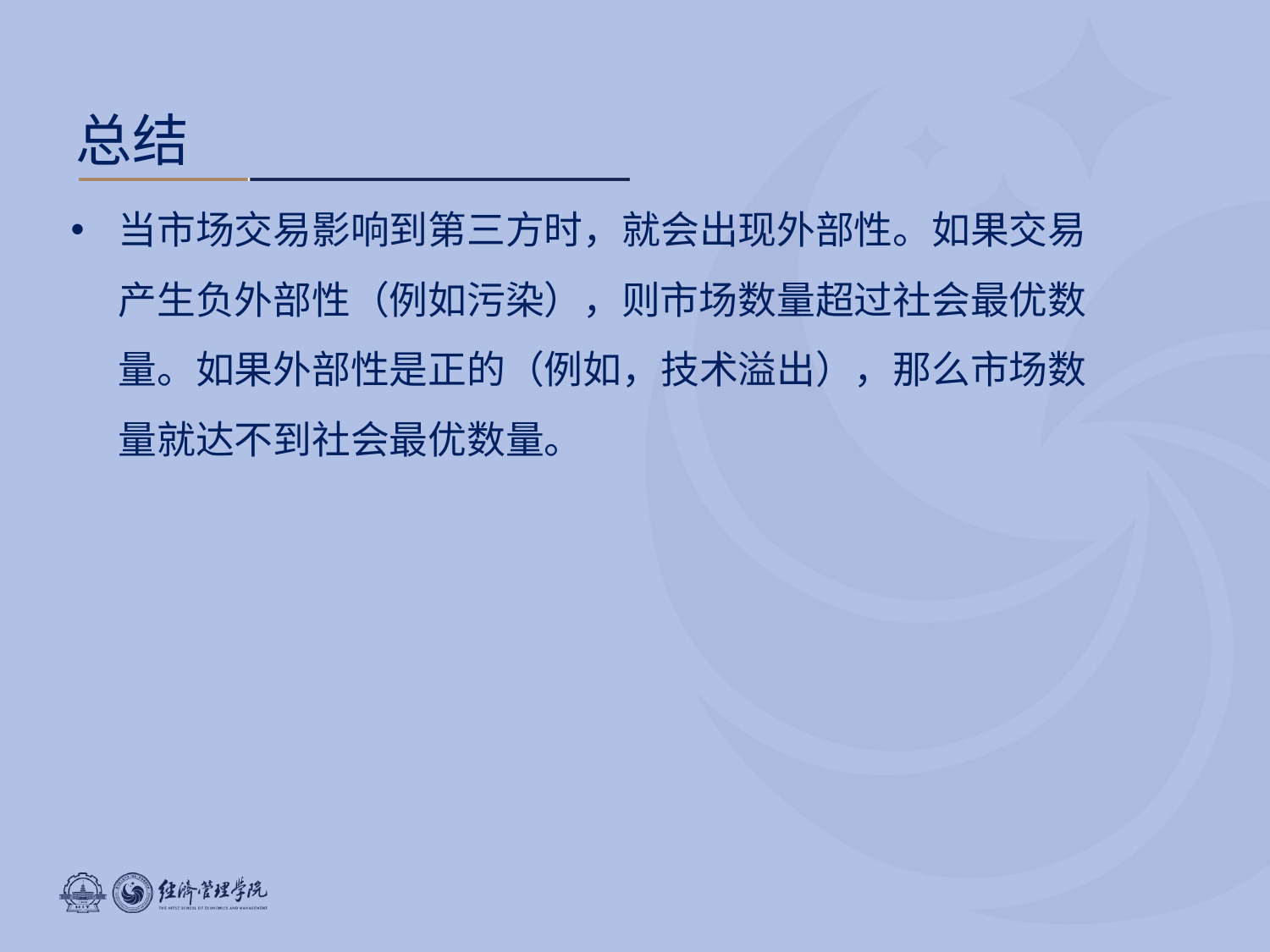

# 总结
当市场交易影响到第三方时，就会出现外部性。如果交易产生负外部性（例如污染），则市场数量超过社会最优数量。如果外部性是正的（例如，技术溢出），那么市场数量就达不到社会最优数量。